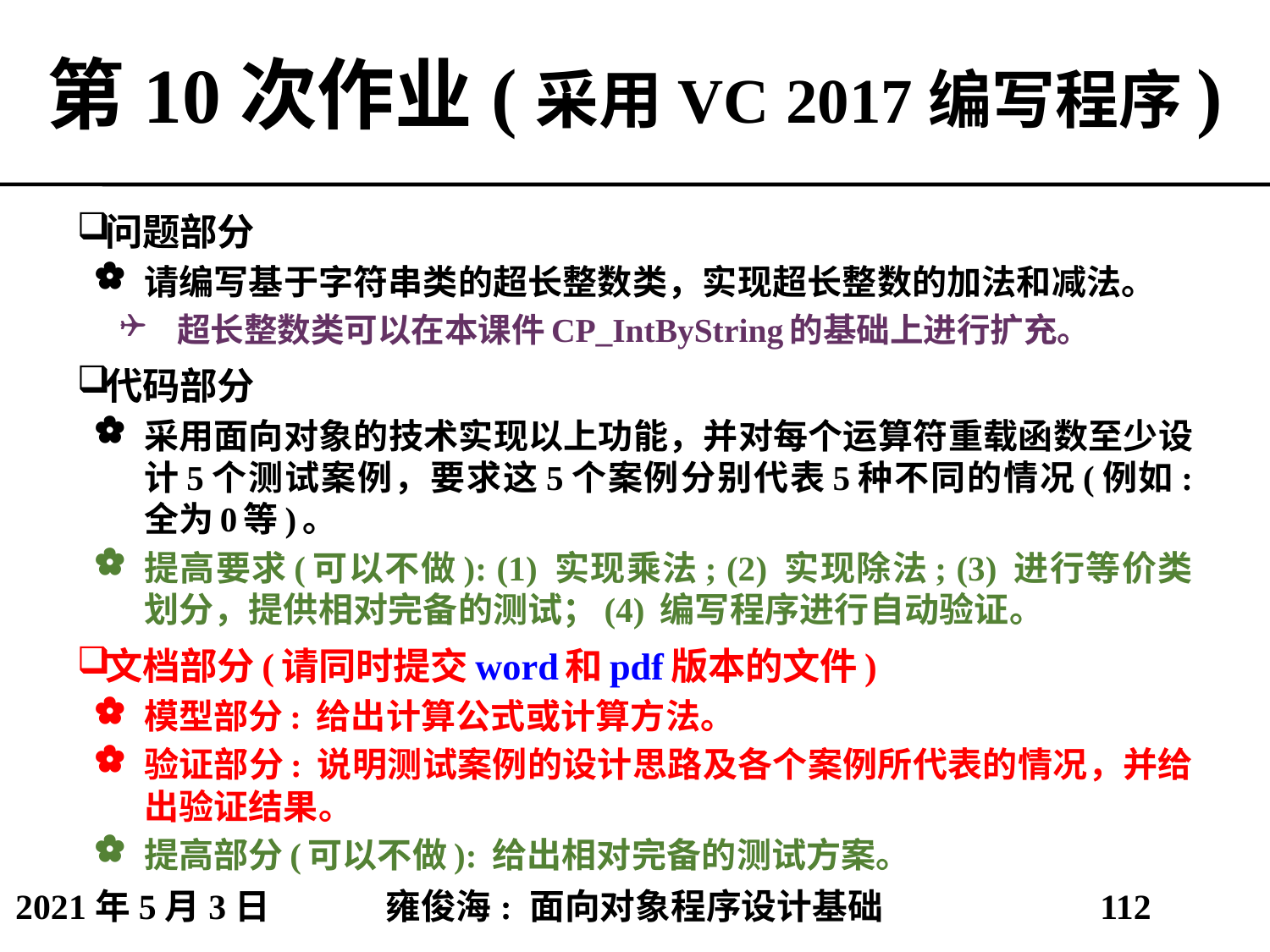

# 第10次作业(采用VC 2017编写程序)

问题部分
请编写基于字符串类的超长整数类，实现超长整数的加法和减法。
超长整数类可以在本课件CP_IntByString的基础上进行扩充。
代码部分
采用面向对象的技术实现以上功能，并对每个运算符重载函数至少设计5个测试案例，要求这5个案例分别代表5种不同的情况(例如: 全为0等)。
提高要求(可以不做): (1) 实现乘法; (2) 实现除法; (3) 进行等价类划分，提供相对完备的测试；(4) 编写程序进行自动验证。
文档部分(请同时提交word和pdf版本的文件)
模型部分: 给出计算公式或计算方法。
验证部分: 说明测试案例的设计思路及各个案例所代表的情况，并给出验证结果。
提高部分(可以不做): 给出相对完备的测试方案。
2021年5月3日
雍俊海: 面向对象程序设计基础
112